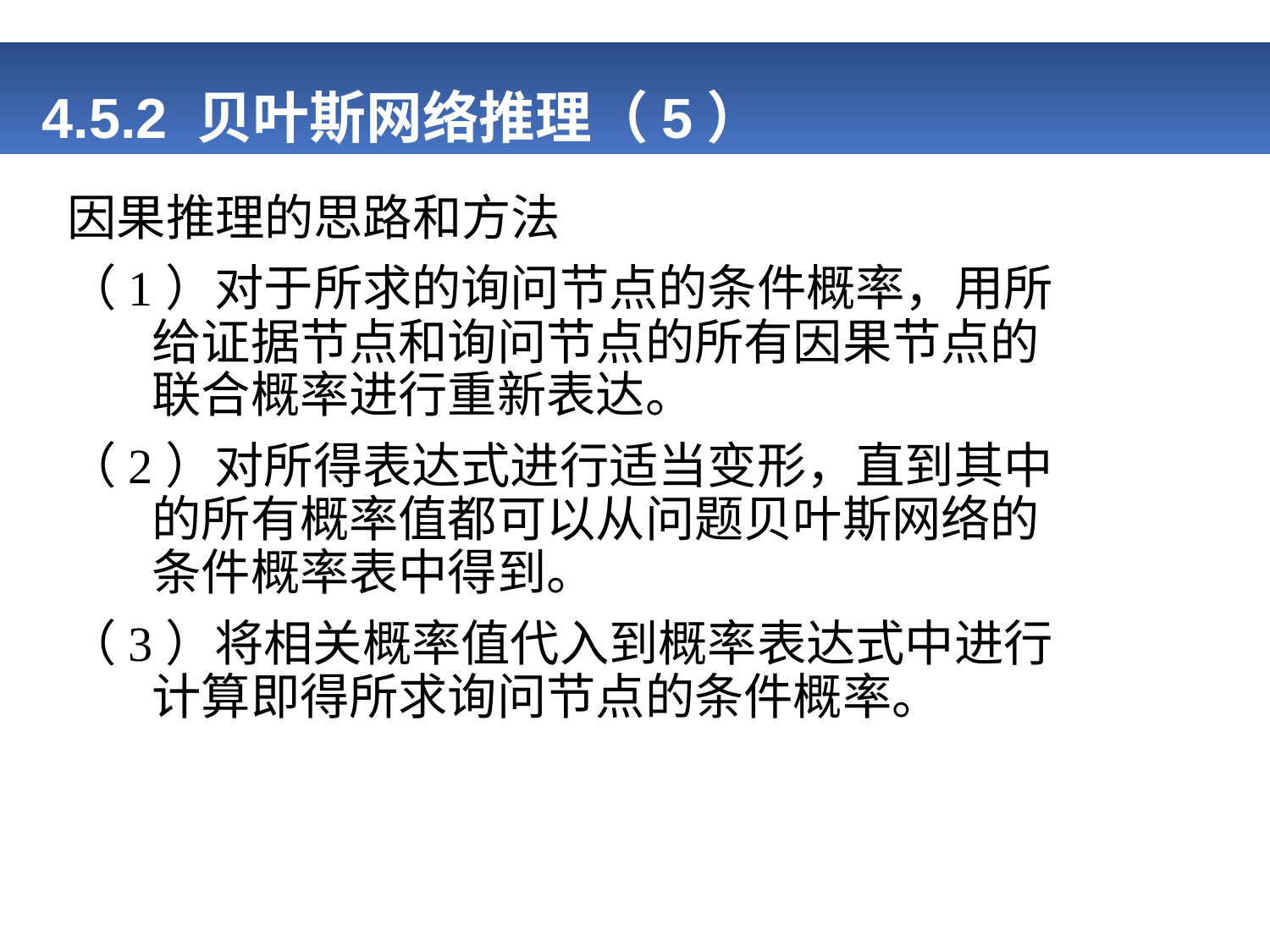

# 4.5.2 贝叶斯网络推理（5）
因果推理的思路和方法
（1）对于所求的询问节点的条件概率，用所给证据节点和询问节点的所有因果节点的联合概率进行重新表达。
（2）对所得表达式进行适当变形，直到其中的所有概率值都可以从问题贝叶斯网络的条件概率表中得到。
（3）将相关概率值代入到概率表达式中进行计算即得所求询问节点的条件概率。